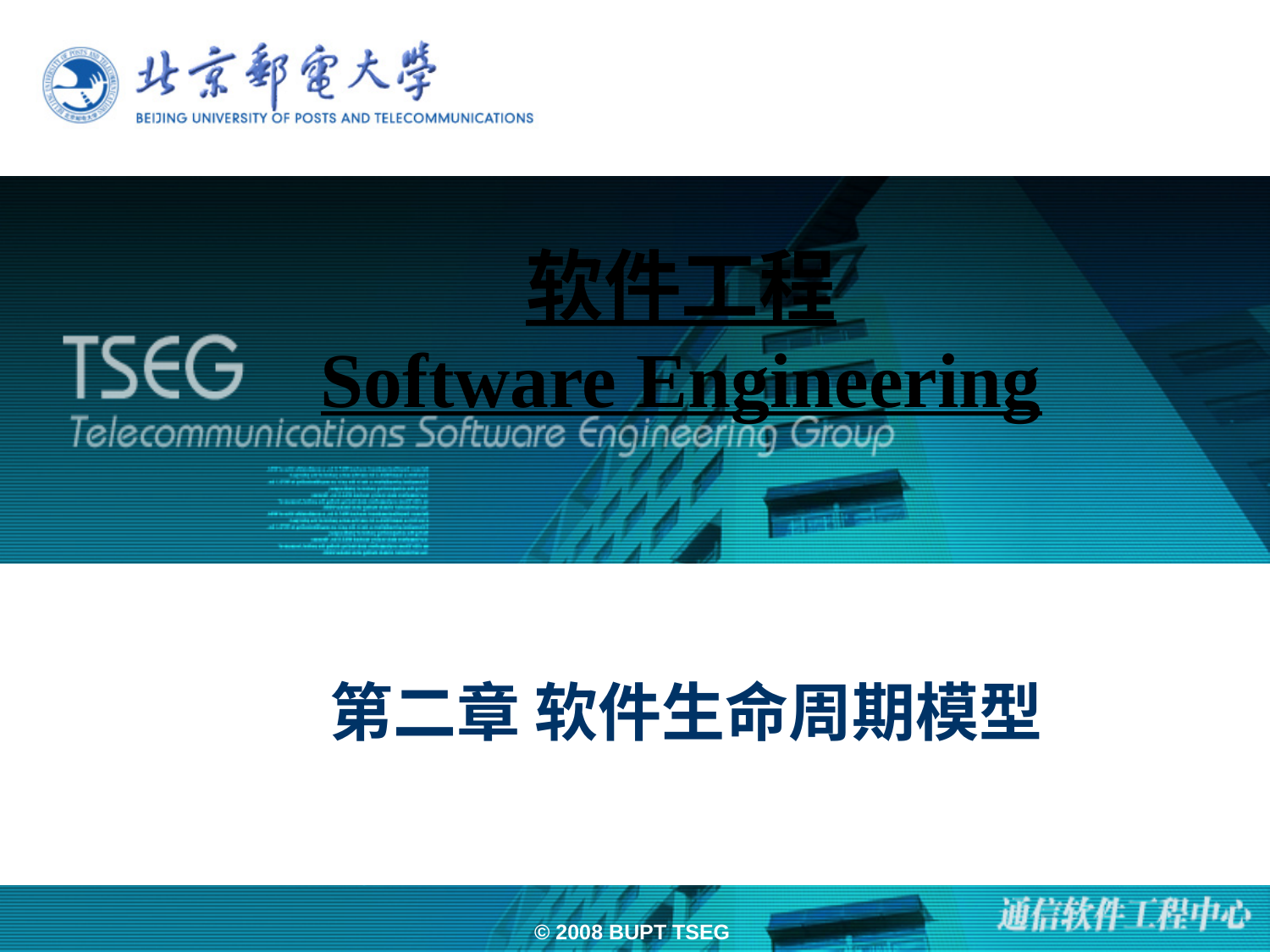

# 软件工程 Software Engineering
第二章 软件生命周期模型
© 2008 BUPT TSEG